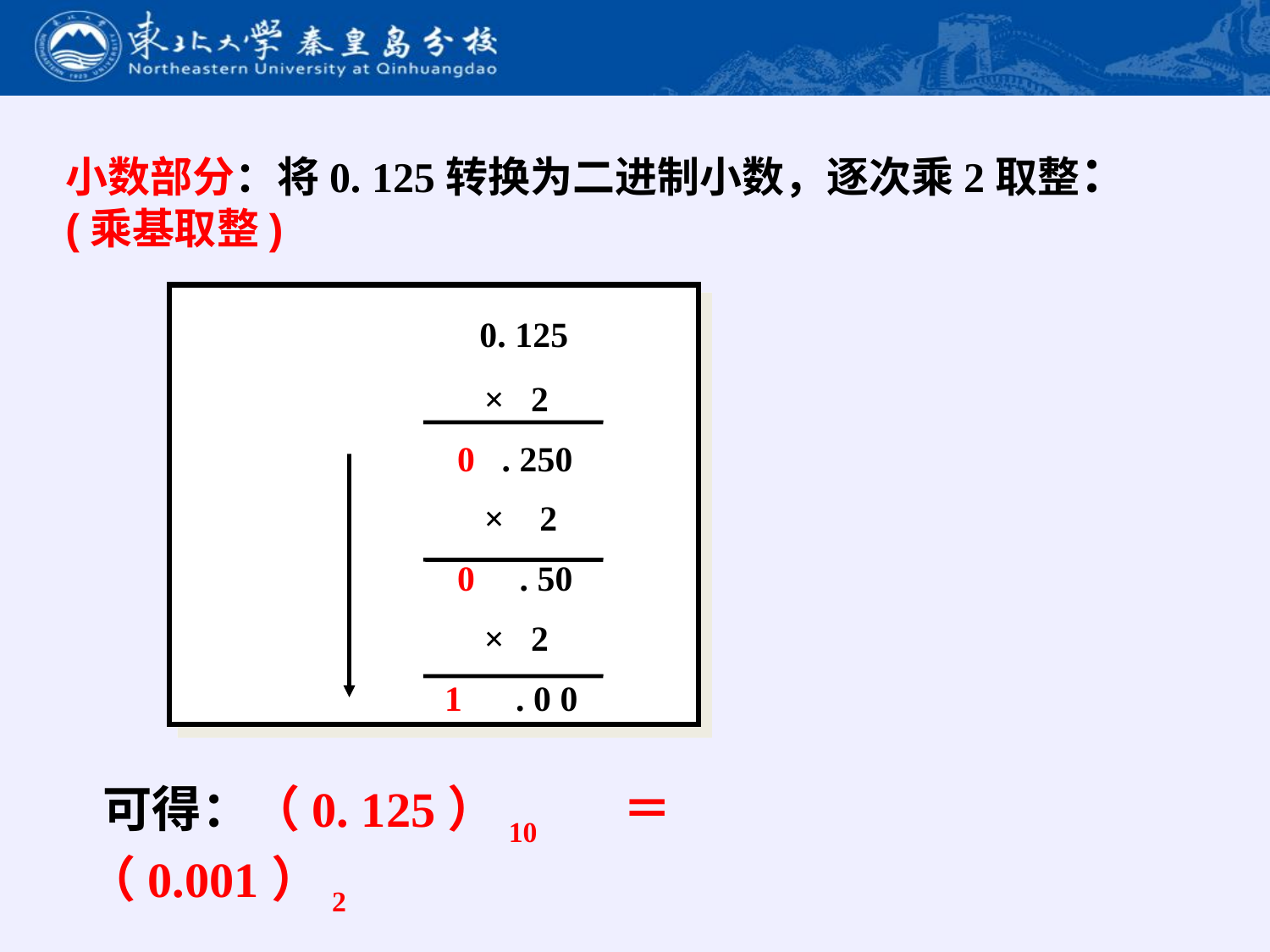

小数部分：将0. 125转换为二进制小数，逐次乘2取整：
(乘基取整)
                     0. 125
                                  ×   2
                               0   . 250
                                  ×    2
                               0     . 50
                                  ×   2
		 1      . 0 0

 可得：（0. 125）10      ＝ （0.001）2
  即58.125=(111010.001)B